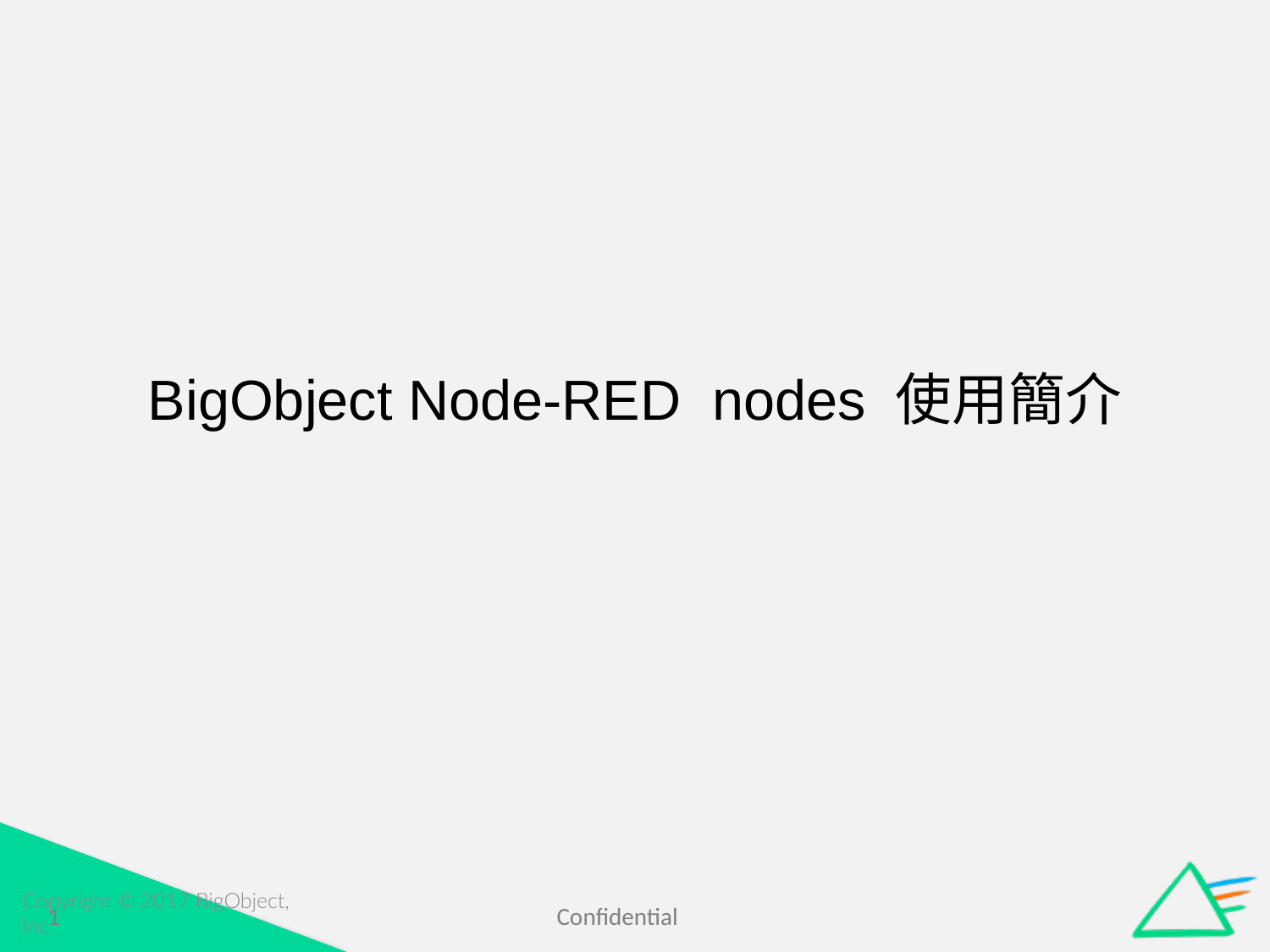

# BigObject Node-RED  nodes 使用簡介

Confidential
1